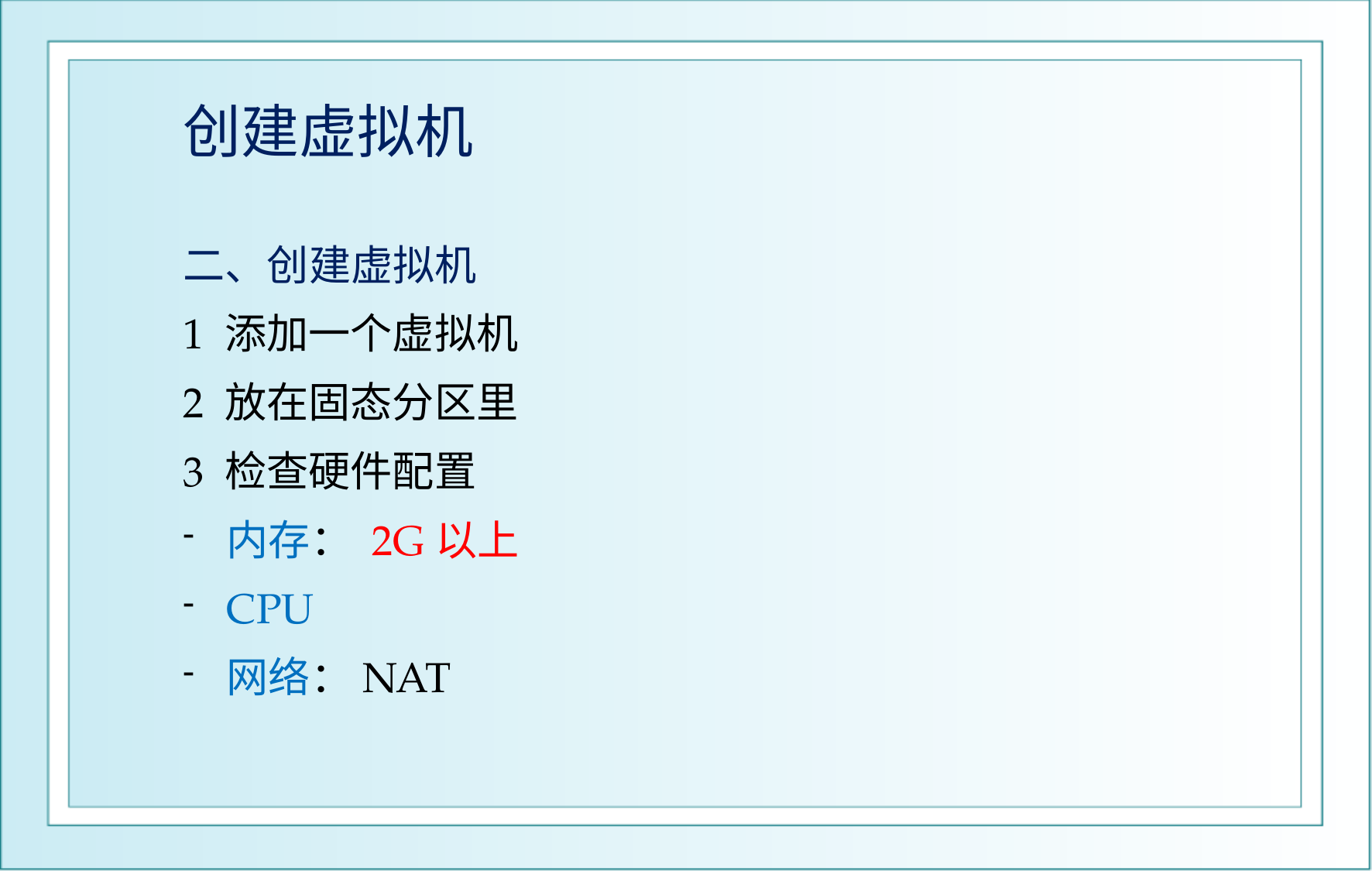

# 创建虚拟机
二、创建虚拟机
1 添加一个虚拟机
2 放在固态分区里
3 检查硬件配置
内存： 2G以上
CPU
网络：NAT